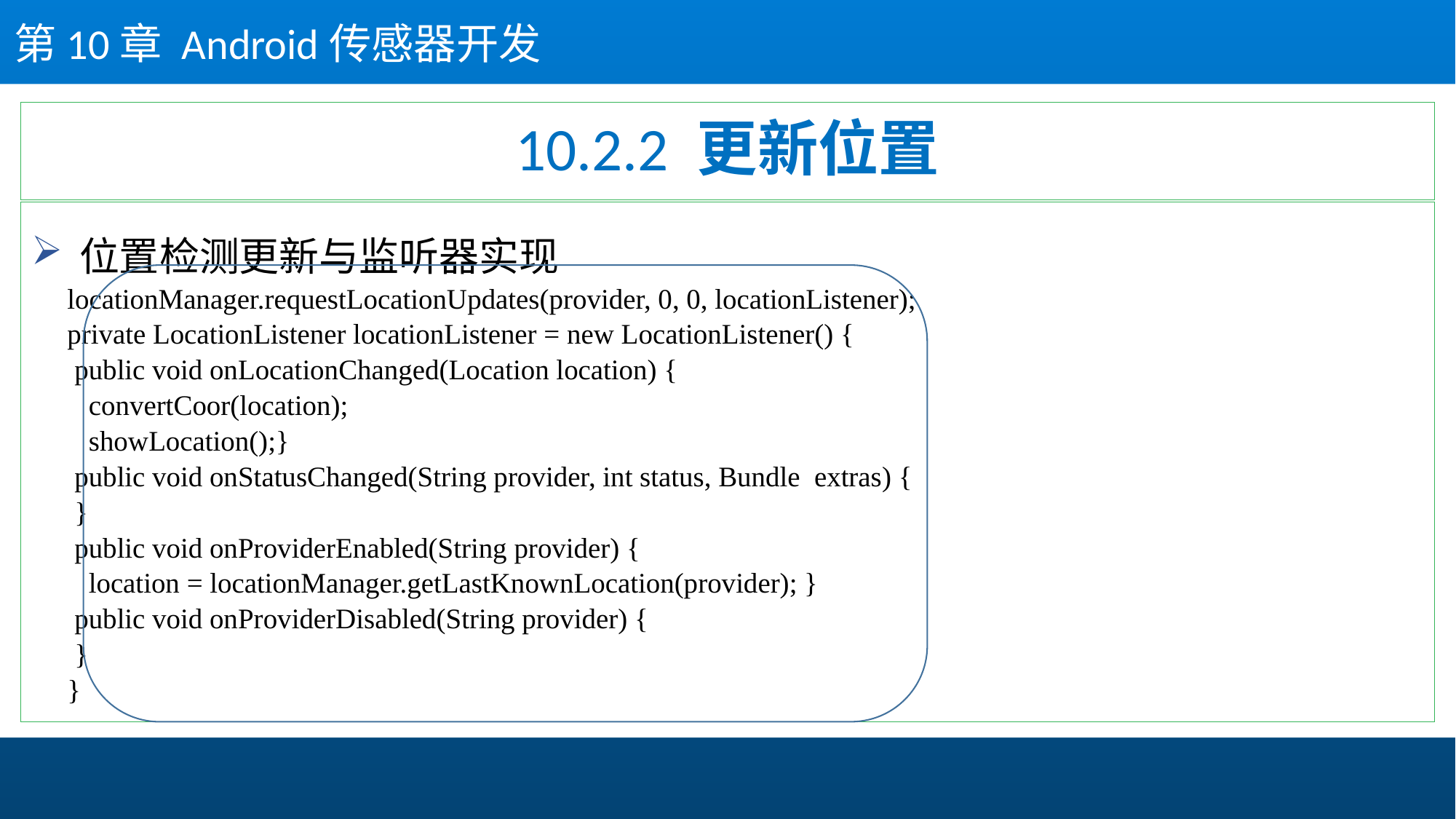

第10章 Android传感器开发

# 10.2.2 更新位置
 位置检测更新与监听器实现
 	locationManager.requestLocationUpdates(provider, 0, 0, locationListener);
	private LocationListener locationListener = new LocationListener() {
		 public void onLocationChanged(Location location) {
			   convertCoor(location);
			   showLocation();}
		 public void onStatusChanged(String provider, int status, Bundle  extras) {
		 }
		 public void onProviderEnabled(String provider) {
			   location = locationManager.getLastKnownLocation(provider); }
		 public void onProviderDisabled(String provider) {
		 }
	}